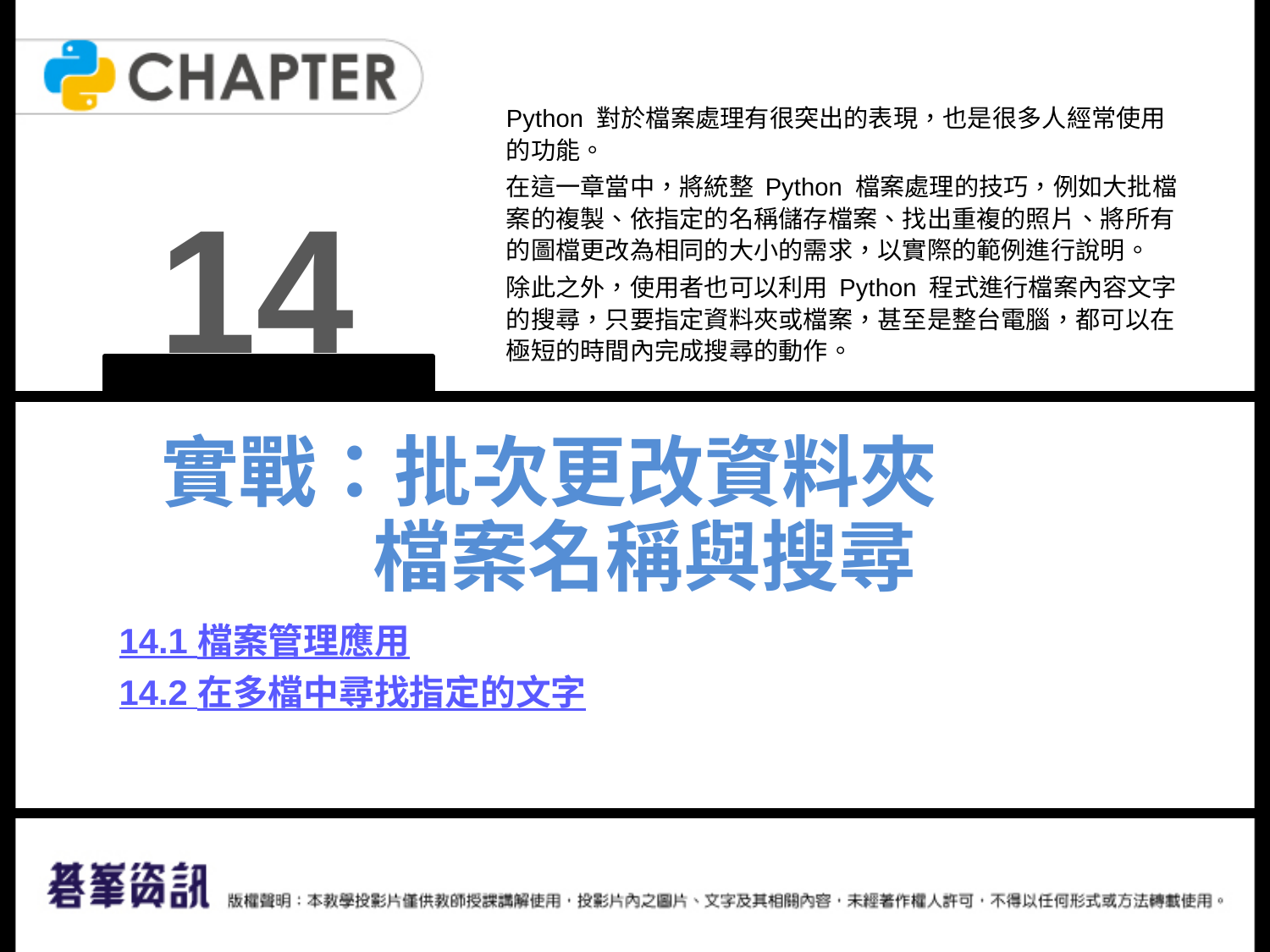

Python 對於檔案處理有很突出的表現，也是很多人經常使用的功能。
在這一章當中，將統整 Python 檔案處理的技巧，例如大批檔案的複製、依指定的名稱儲存檔案、找出重複的照片、將所有的圖檔更改為相同的大小的需求，以實際的範例進行說明。
除此之外，使用者也可以利用 Python 程式進行檔案內容文字的搜尋，只要指定資料夾或檔案，甚至是整台電腦，都可以在極短的時間內完成搜尋的動作。
14
實戰：批次更改資料夾
           檔案名稱與搜尋
14.1 檔案管理應用
14.2 在多檔中尋找指定的文字